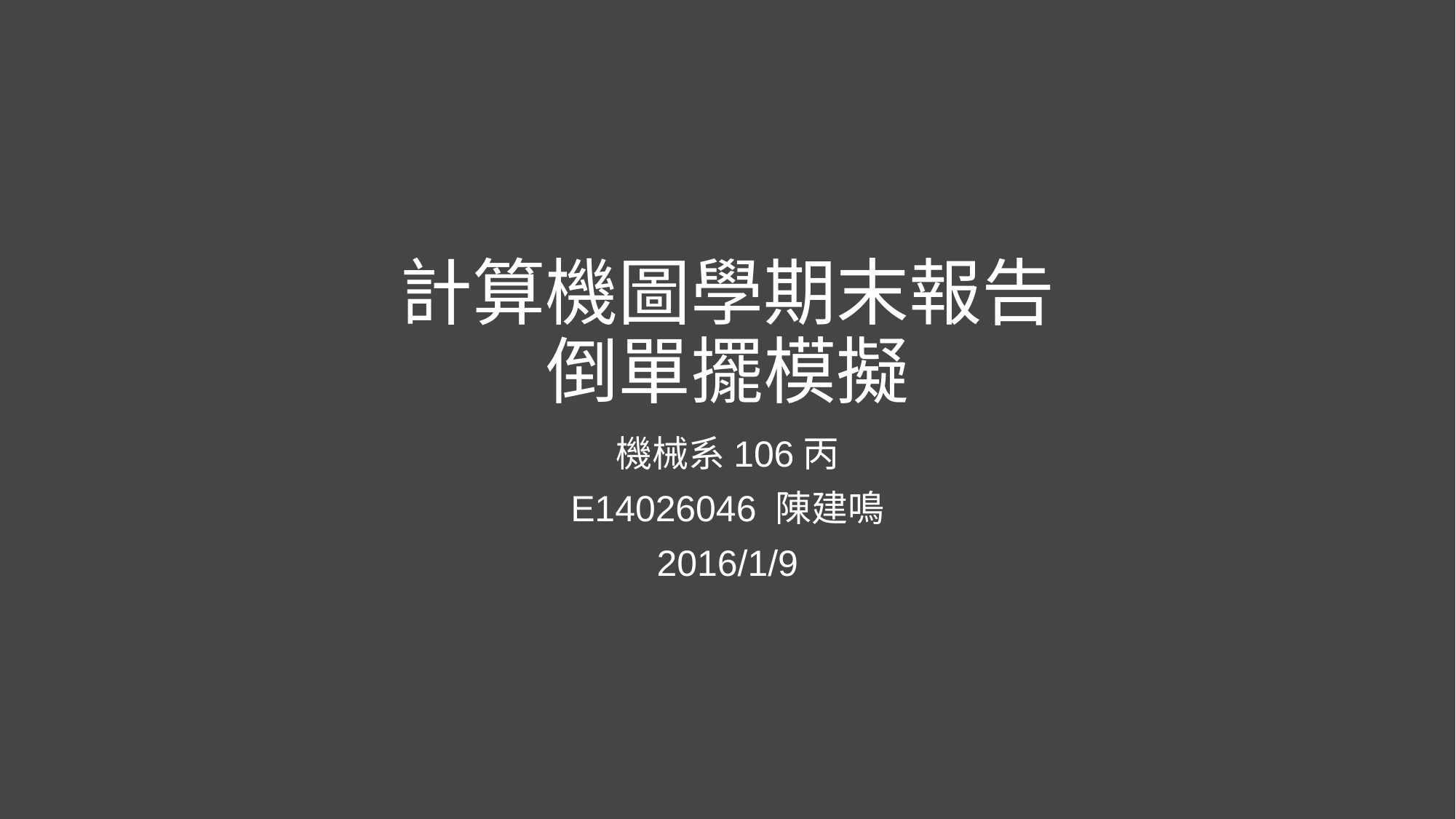

# 計算機圖學期末報告 倒單擺模擬
機械系106丙
E14026046 陳建鳴
2016/1/9